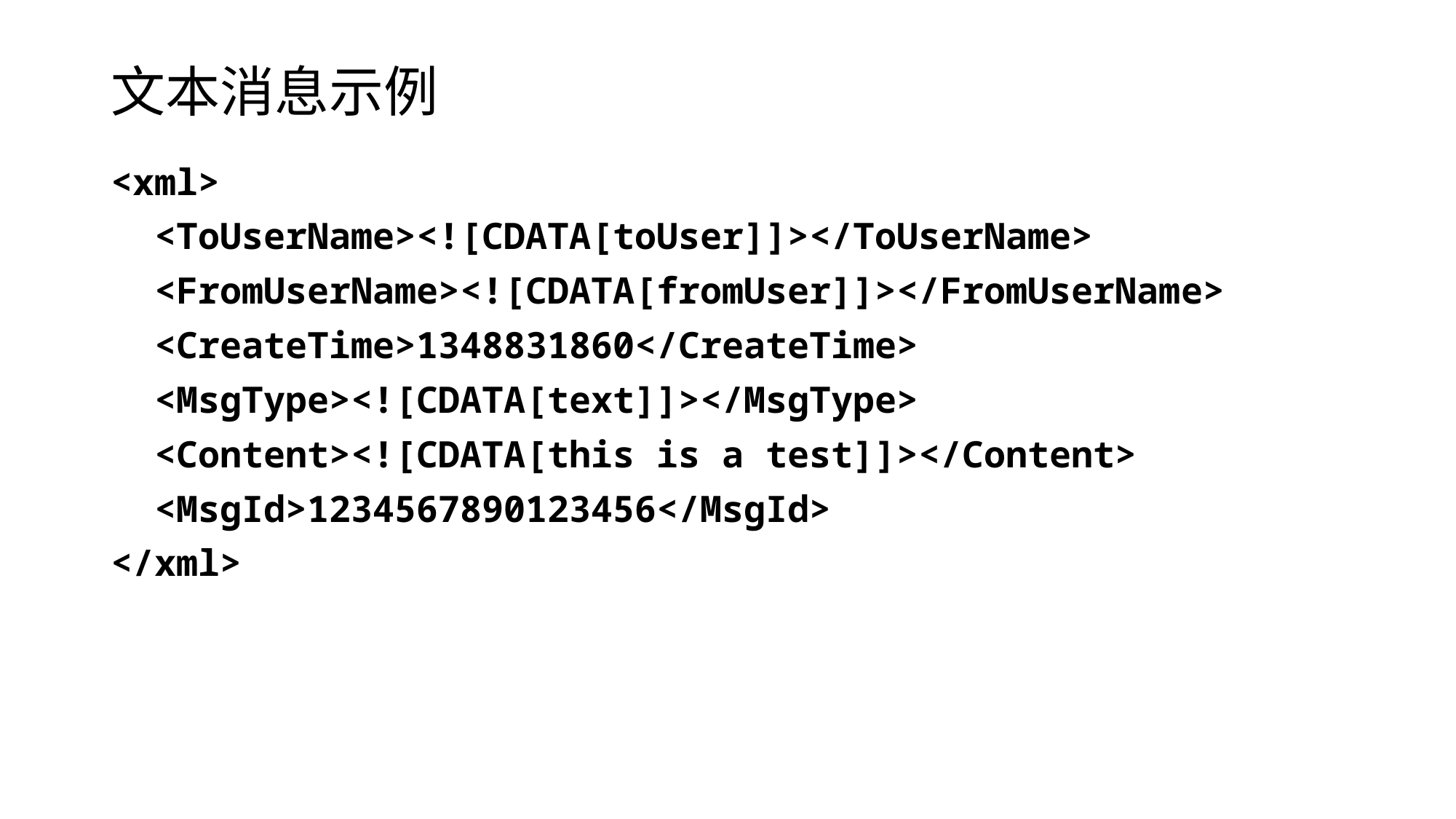

# 文本消息示例
<xml>
  <ToUserName><![CDATA[toUser]]></ToUserName>
  <FromUserName><![CDATA[fromUser]]></FromUserName>
  <CreateTime>1348831860</CreateTime>
  <MsgType><![CDATA[text]]></MsgType>
  <Content><![CDATA[this is a test]]></Content>
  <MsgId>1234567890123456</MsgId>
</xml>